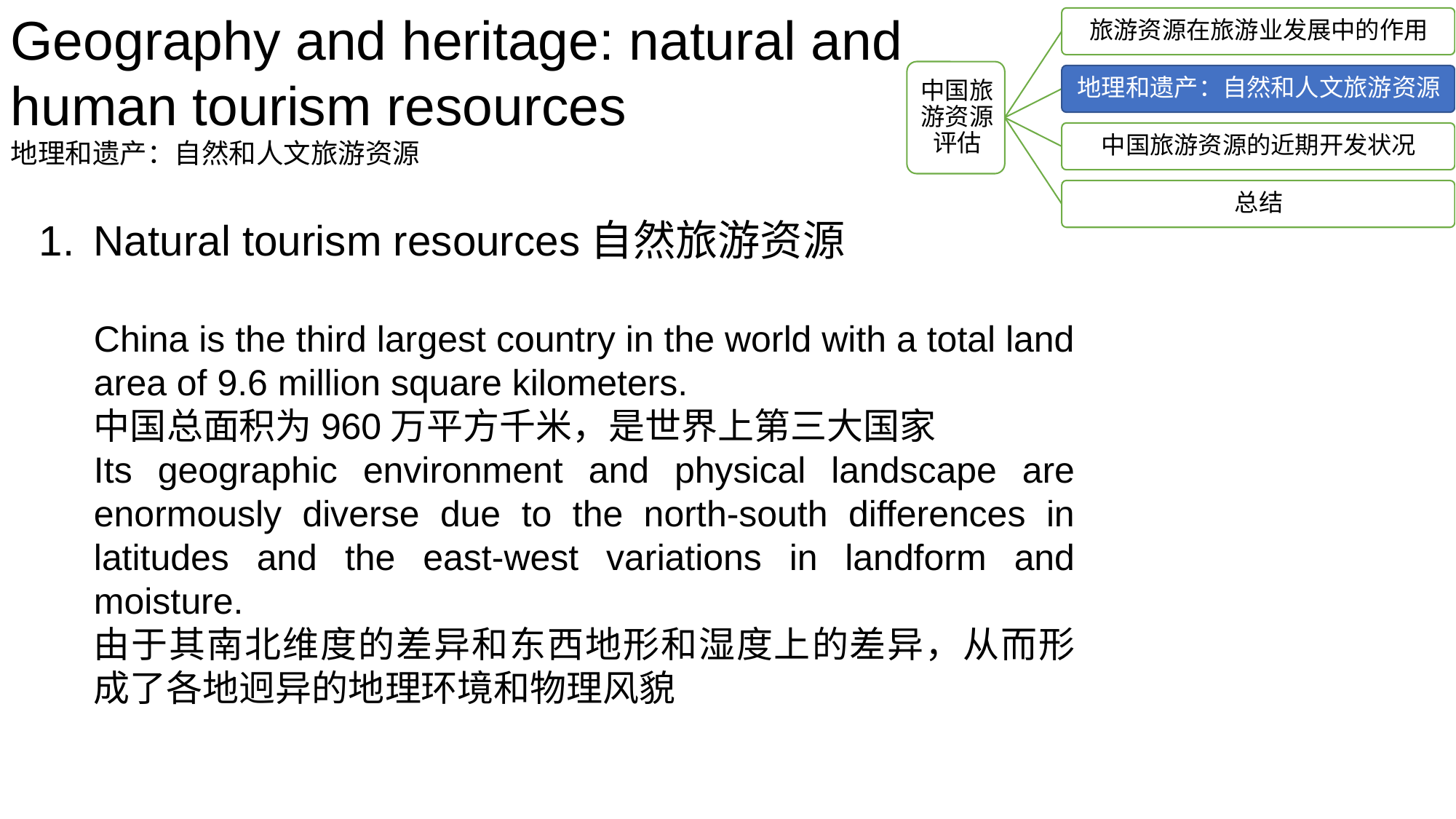

Geography and heritage: natural and human tourism resources
地理和遗产：自然和人文旅游资源
中国旅游资源评估

旅游资源在旅游业发展中的作用

地理和遗产：自然和人文旅游资源

中国旅游资源的近期开发状况

总结
Natural tourism resources自然旅游资源

China is the third largest country in the world with a total land area of 9.6 million square kilometers.
中国总面积为960万平方千米，是世界上第三大国家
Its geographic environment and physical landscape are enormously diverse due to the north-south differences in latitudes and the east-west variations in landform and moisture.
由于其南北维度的差异和东西地形和湿度上的差异，从而形成了各地迥异的地理环境和物理风貌